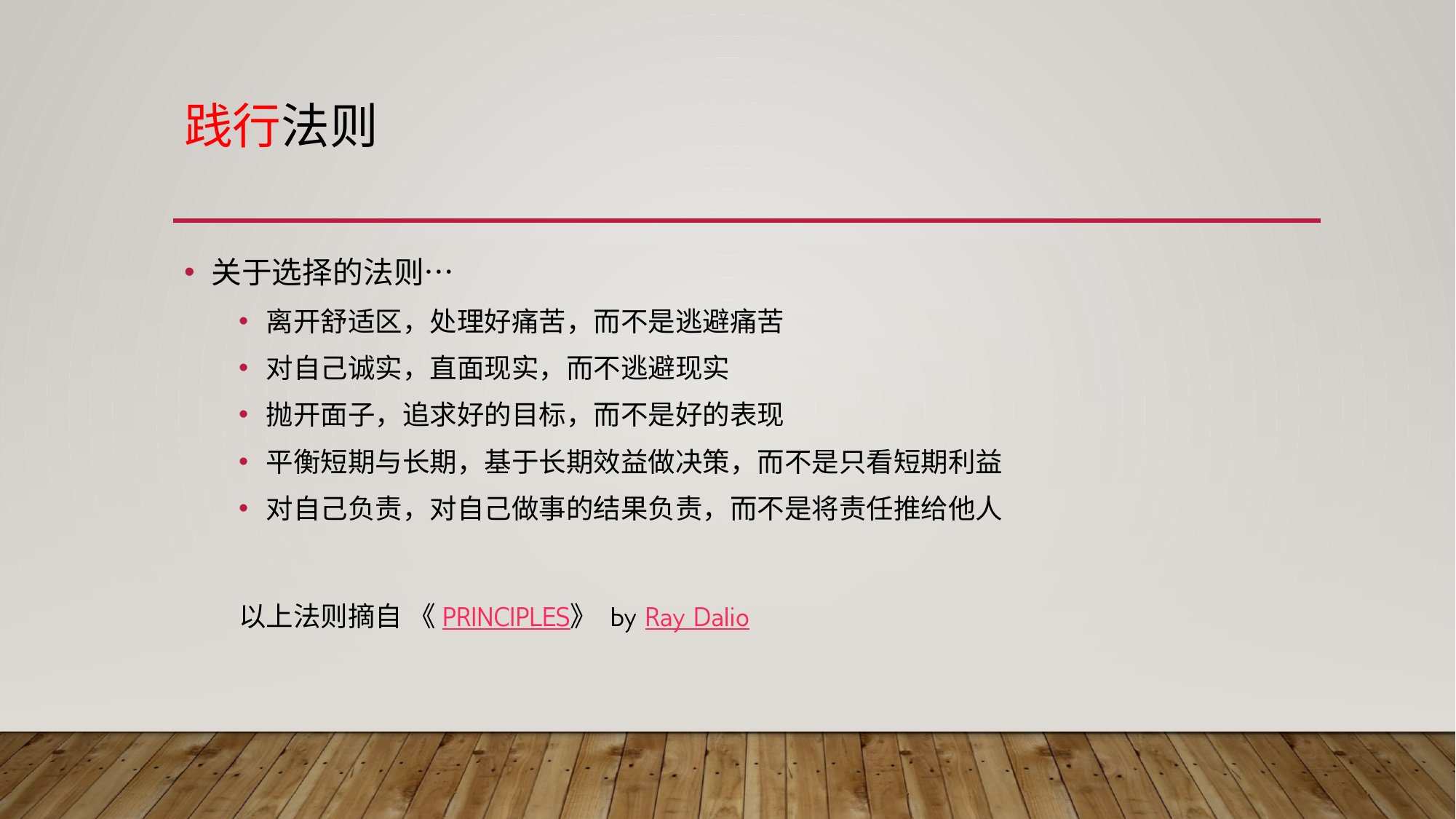

# 践行法则
关于选择的法则…
离开舒适区，处理好痛苦，而不是逃避痛苦
对自己诚实，直面现实，而不逃避现实
抛开面子，追求好的目标，而不是好的表现
平衡短期与长期，基于长期效益做决策，而不是只看短期利益
对自己负责，对自己做事的结果负责，而不是将责任推给他人

以上法则摘自 《PRINCIPLES》 by Ray Dalio